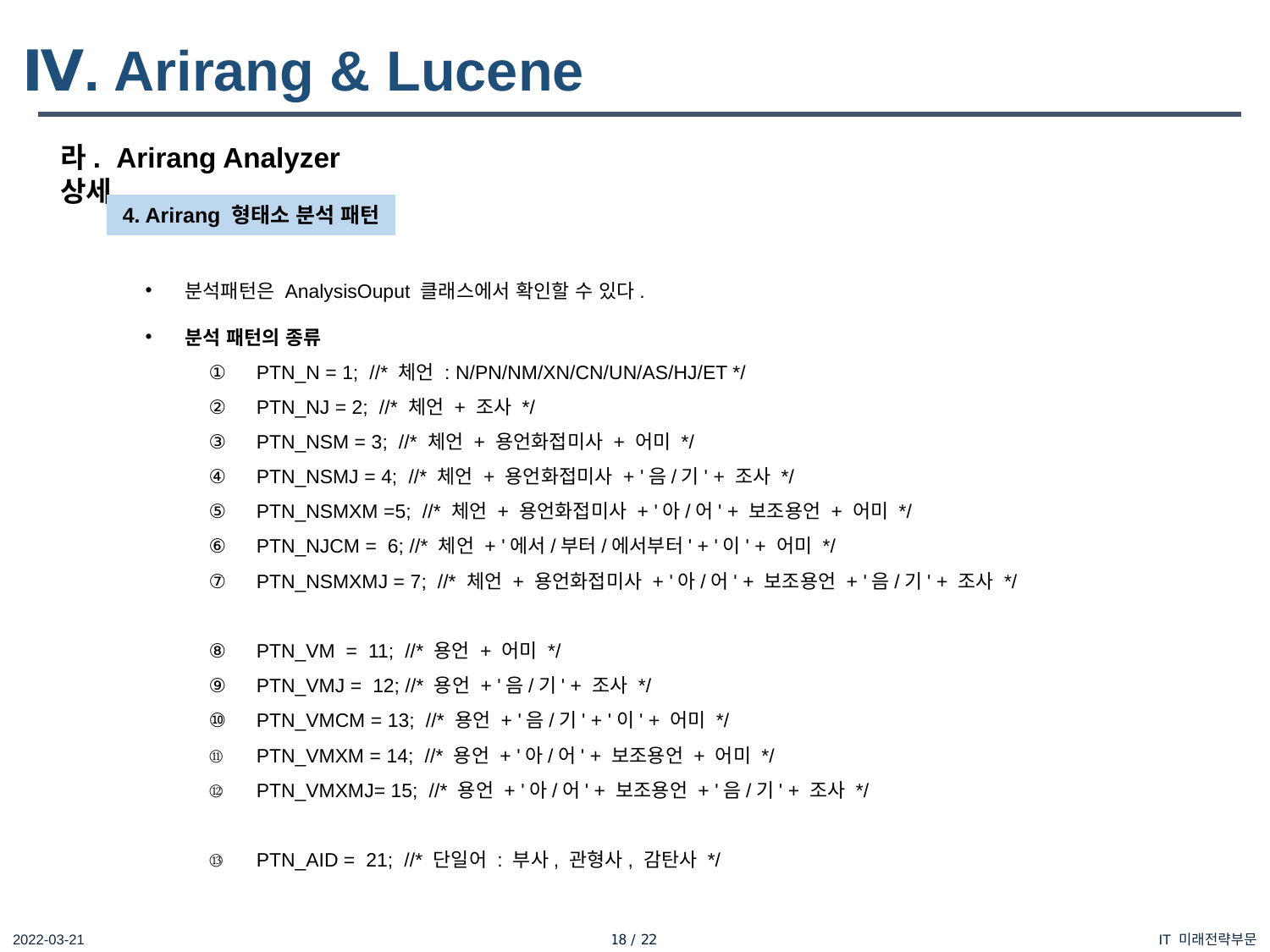

Ⅳ. Arirang & Lucene

라.  Arirang Analyzer 상세
4. Arirang 형태소 분석 패턴
분석패턴은 AnalysisOuput 클래스에서 확인할 수 있다.
분석 패턴의 종류
PTN_N = 1;  //* 체언 : N/PN/NM/XN/CN/UN/AS/HJ/ET */
PTN_NJ = 2;  //* 체언 + 조사 */
PTN_NSM = 3;  //* 체언 + 용언화접미사 + 어미 */
PTN_NSMJ = 4;  //* 체언 + 용언화접미사 + '음/기' + 조사 */
PTN_NSMXM =5;  //* 체언 + 용언화접미사 + '아/어' + 보조용언 + 어미 */
PTN_NJCM =  6; //* 체언 + '에서/부터/에서부터' + '이' + 어미 */
PTN_NSMXMJ = 7;  //* 체언 + 용언화접미사 + '아/어' + 보조용언 + '음/기' + 조사 */

PTN_VM  =  11;  //* 용언 + 어미 */
PTN_VMJ =  12; //* 용언 + '음/기' + 조사 */
PTN_VMCM = 13;  //* 용언 + '음/기' + '이' + 어미 */
PTN_VMXM = 14;  //* 용언 + '아/어' + 보조용언 + 어미 */
PTN_VMXMJ= 15;  //* 용언 + '아/어' + 보조용언 + '음/기' + 조사 */

PTN_AID =  21;  //* 단일어 : 부사, 관형사, 감탄사 */
IT 미래전략부문
2022-03-21
18 / 22